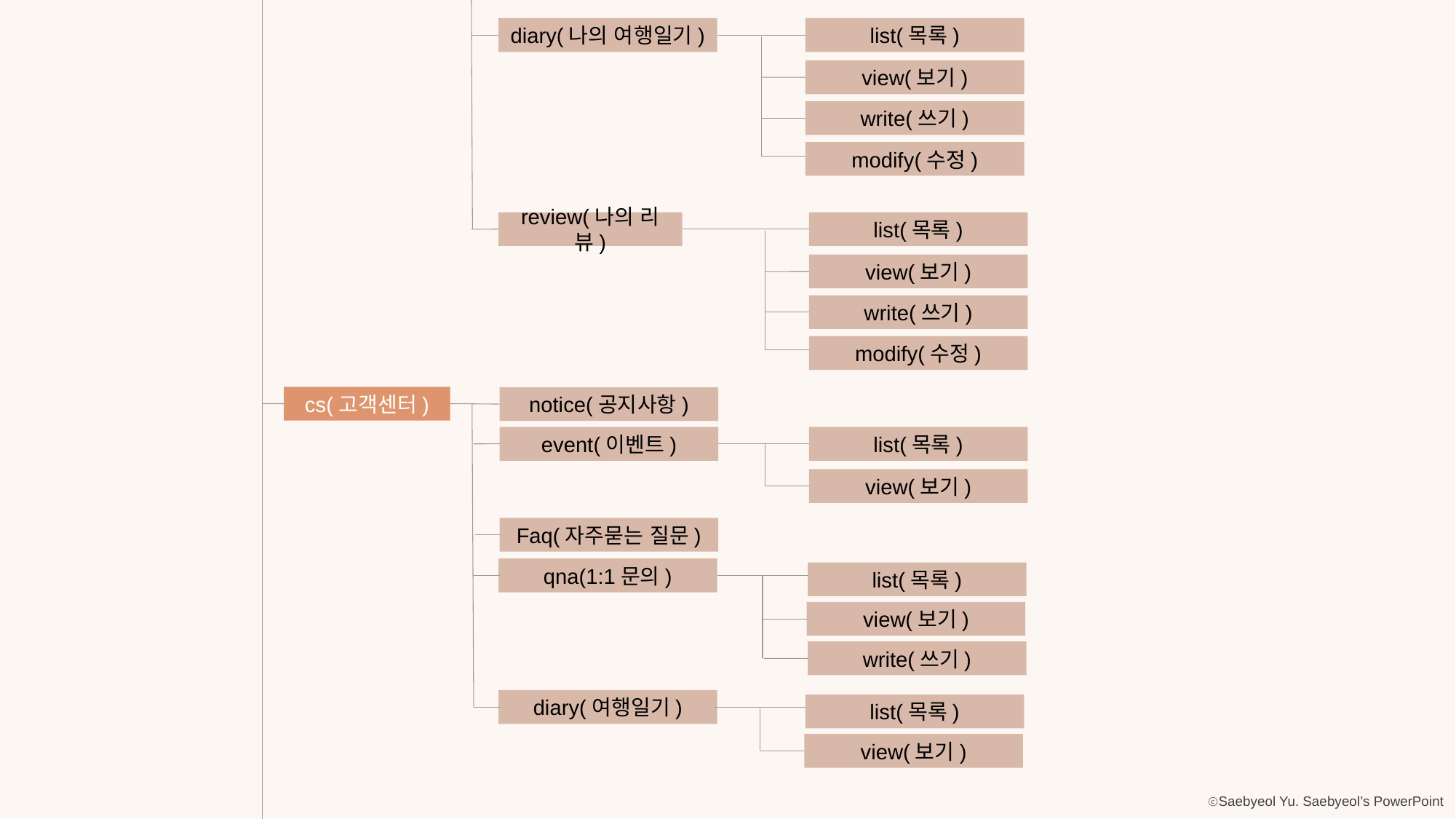

list(목록)
diary(나의 여행일기)
view(보기)
write(쓰기)
modify(수정)
review(나의 리뷰)
list(목록)
view(보기)
write(쓰기)
modify(수정)
cs(고객센터)
notice(공지사항)
event(이벤트)
list(목록)
view(보기)
Faq(자주묻는 질문)
qna(1:1문의)
list(목록)
view(보기)
write(쓰기)
diary(여행일기)
list(목록)
view(보기)